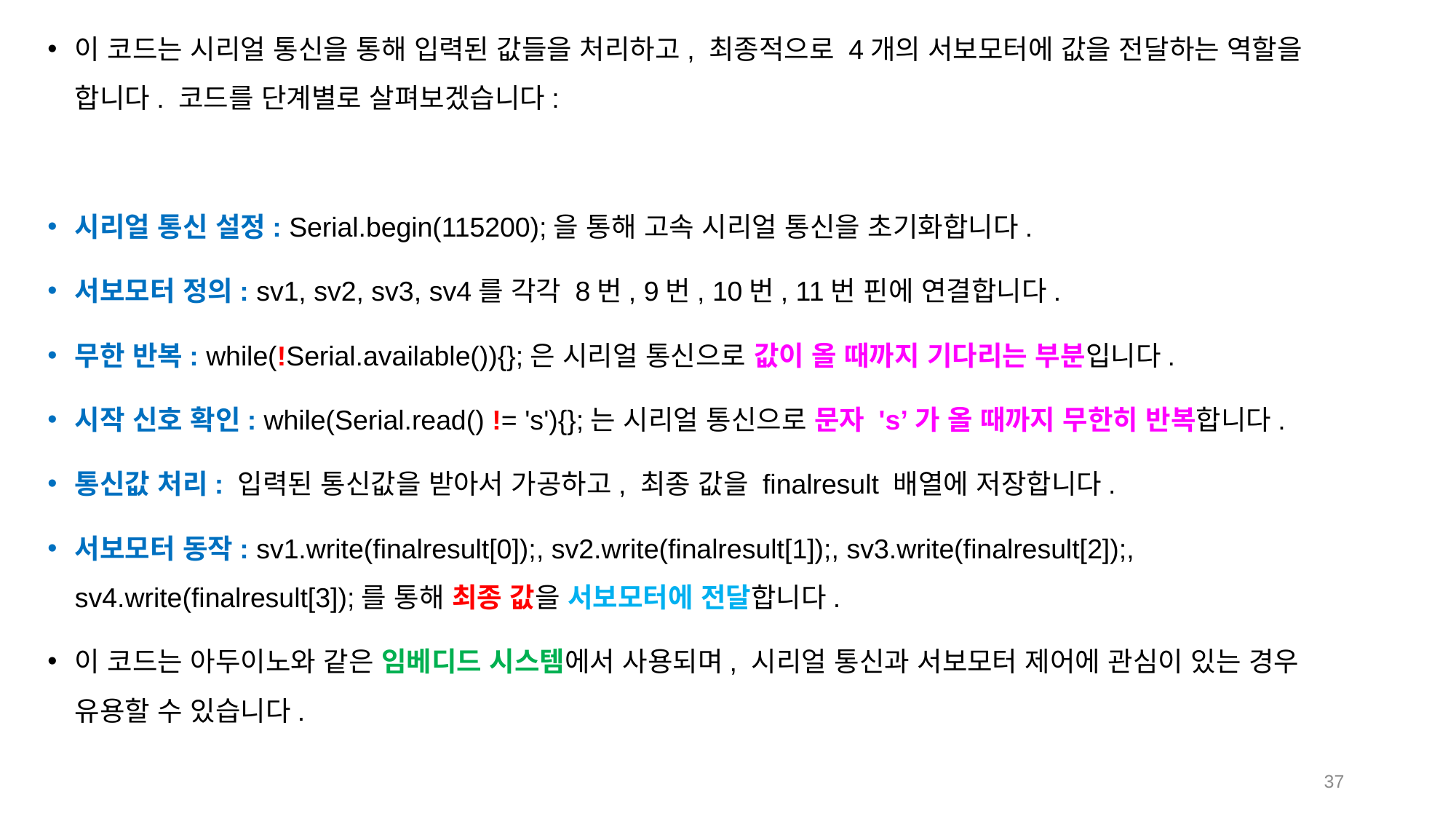

이 코드는 시리얼 통신을 통해 입력된 값들을 처리하고, 최종적으로 4개의 서보모터에 값을 전달하는 역할을 합니다. 코드를 단계별로 살펴보겠습니다:

시리얼 통신 설정: Serial.begin(115200);을 통해 고속 시리얼 통신을 초기화합니다.
서보모터 정의: sv1, sv2, sv3, sv4를 각각 8번, 9번, 10번, 11번 핀에 연결합니다.
무한 반복: while(!Serial.available()){};은 시리얼 통신으로 값이 올 때까지 기다리는 부분입니다.
시작 신호 확인: while(Serial.read() != 's'){};는 시리얼 통신으로 문자 's’가 올 때까지 무한히 반복합니다.
통신값 처리: 입력된 통신값을 받아서 가공하고, 최종 값을 finalresult 배열에 저장합니다.
서보모터 동작: sv1.write(finalresult[0]);, sv2.write(finalresult[1]);, sv3.write(finalresult[2]);, sv4.write(finalresult[3]);를 통해 최종 값을 서보모터에 전달합니다.
이 코드는 아두이노와 같은 임베디드 시스템에서 사용되며, 시리얼 통신과 서보모터 제어에 관심이 있는 경우 유용할 수 있습니다.
37